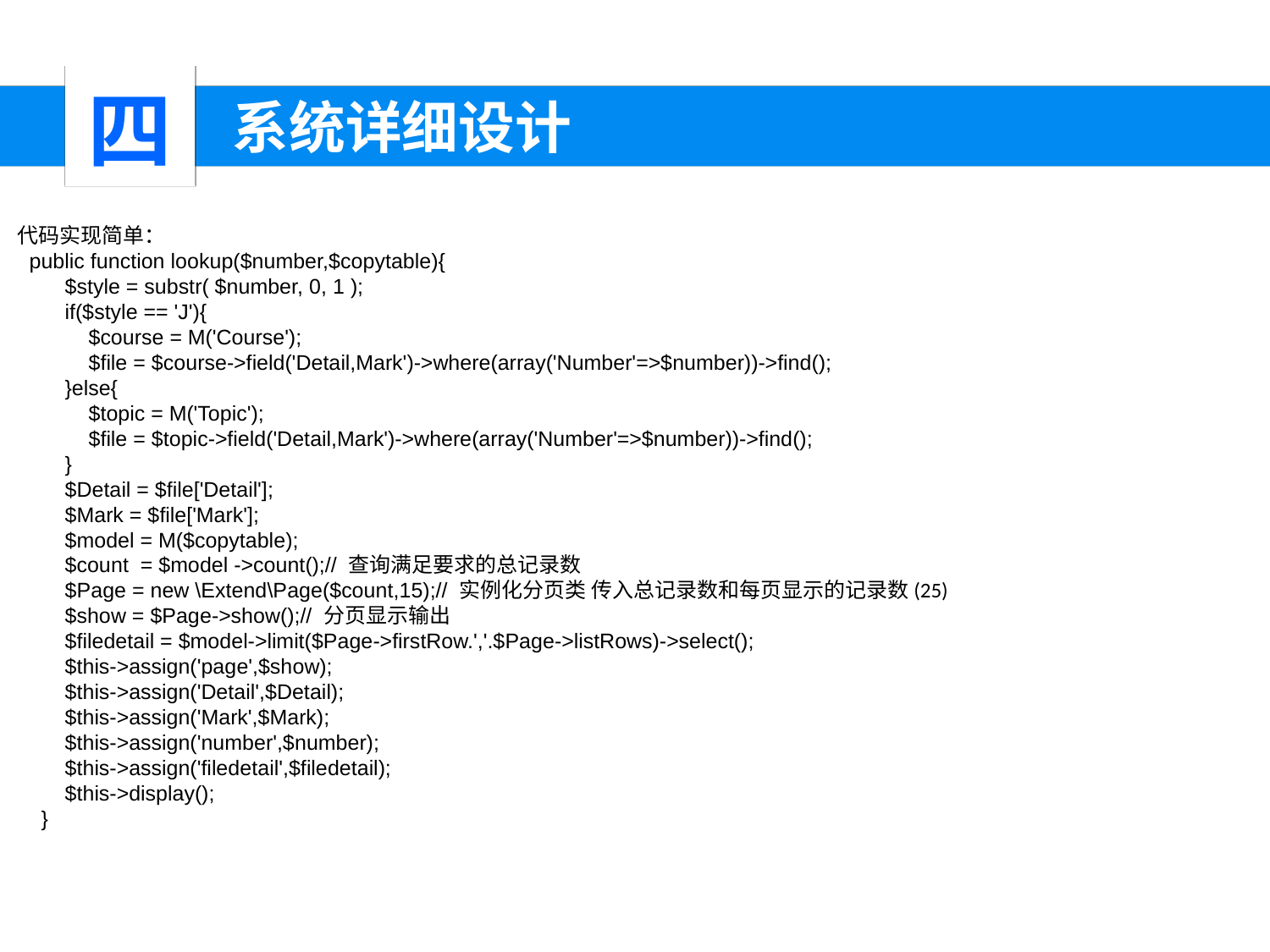

四
                系统详细设计
代码实现简单：
  public function lookup($number,$copytable){
        $style = substr( $number, 0, 1 );
        if($style == 'J'){
            $course = M('Course');
            $file = $course->field('Detail,Mark')->where(array('Number'=>$number))->find();
        }else{
            $topic = M('Topic');
            $file = $topic->field('Detail,Mark')->where(array('Number'=>$number))->find();
        }
        $Detail = $file['Detail'];
        $Mark = $file['Mark'];
        $model = M($copytable);
        $count  = $model ->count();// 查询满足要求的总记录数
        $Page = new \Extend\Page($count,15);// 实例化分页类 传入总记录数和每页显示的记录数(25)
        $show = $Page->show();// 分页显示输出
        $filedetail = $model->limit($Page->firstRow.','.$Page->listRows)->select();
        $this->assign('page',$show);
        $this->assign('Detail',$Detail);
        $this->assign('Mark',$Mark);
        $this->assign('number',$number);
        $this->assign('filedetail',$filedetail);
        $this->display();
    }